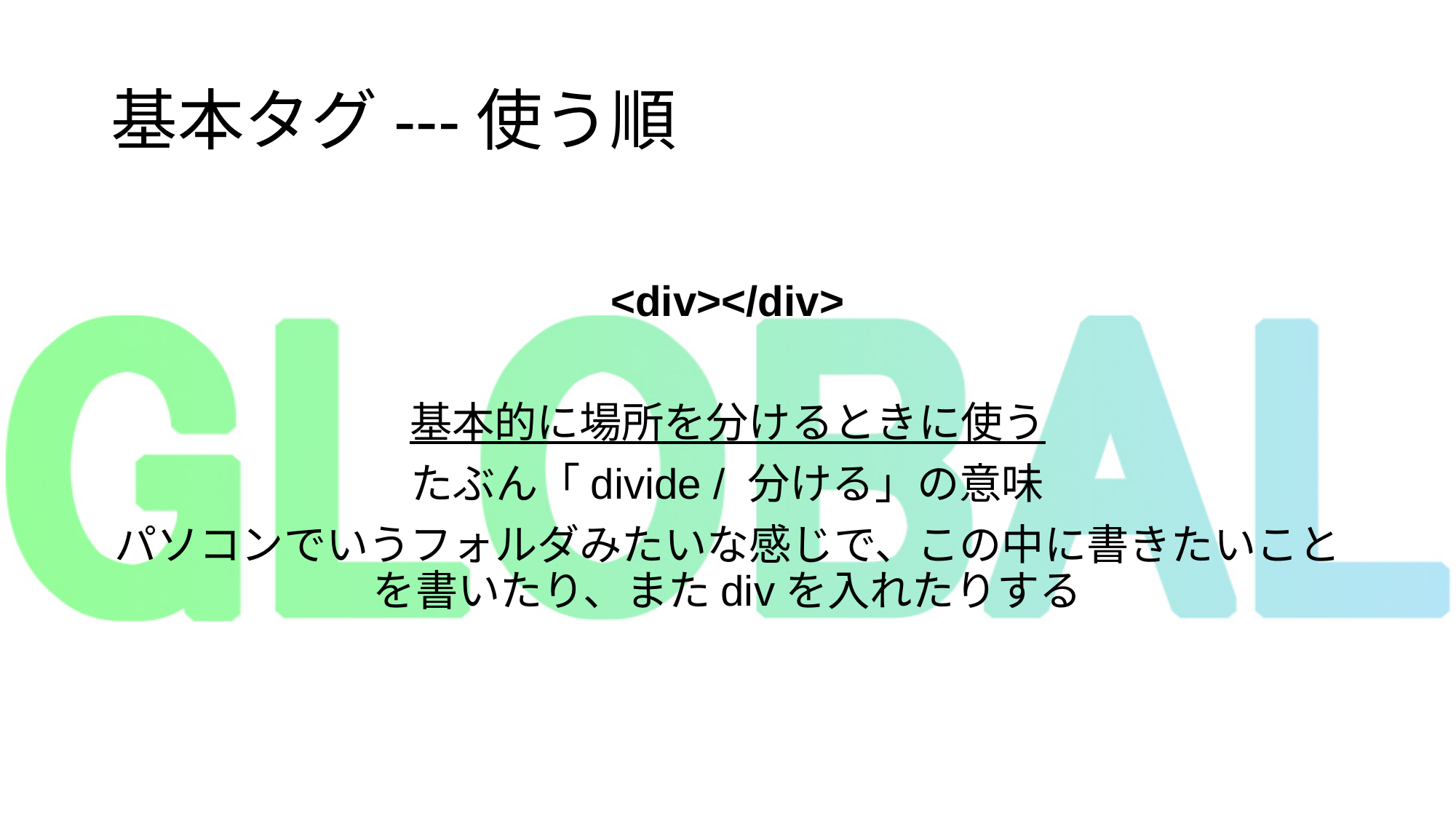

# 基本タグ---使う順
<div></div>

基本的に場所を分けるときに使う
たぶん「divide / 分ける」の意味
パソコンでいうフォルダみたいな感じで、この中に書きたいことを書いたり、またdivを入れたりする